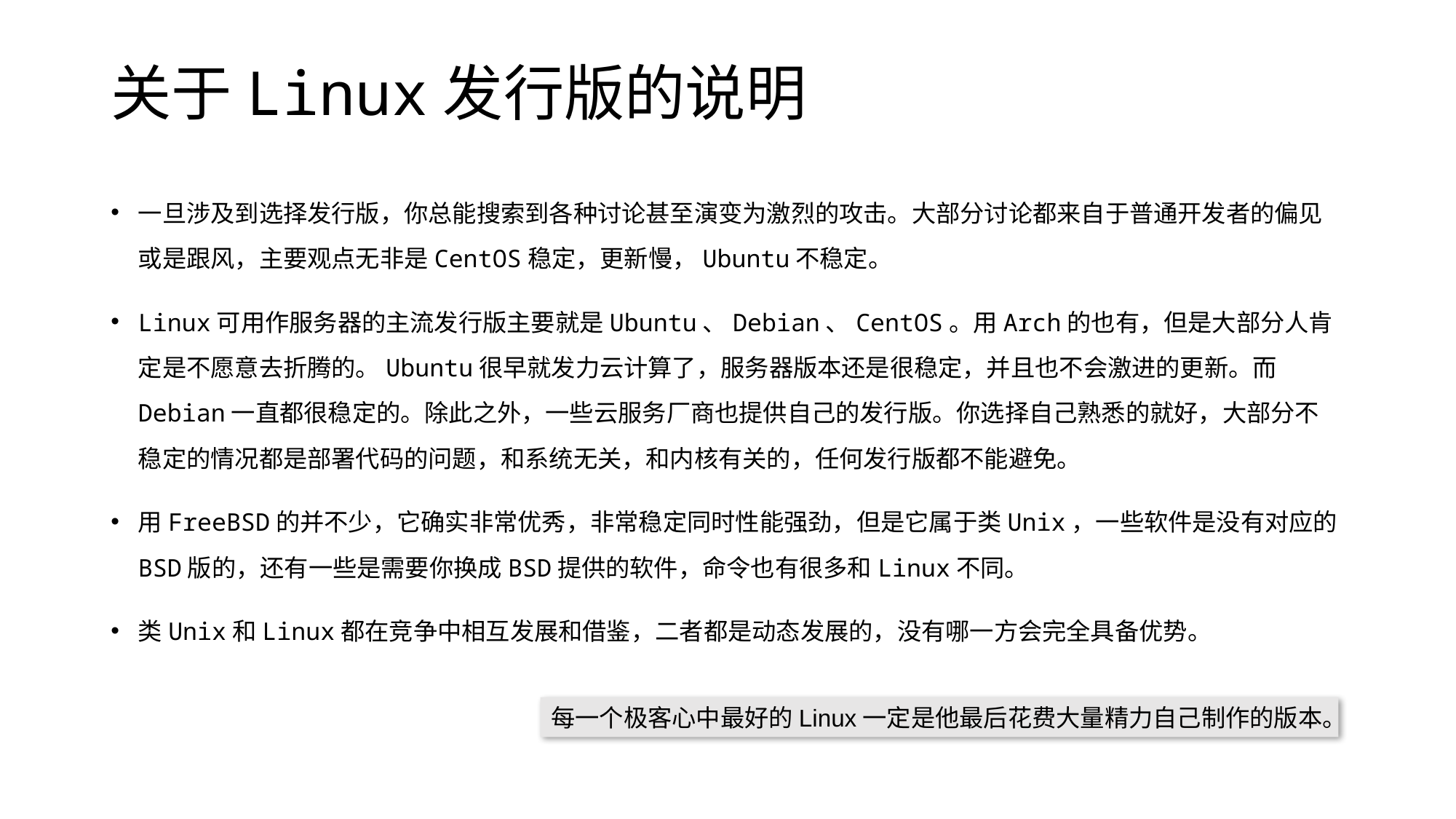

# 关于Linux发行版的说明
一旦涉及到选择发行版，你总能搜索到各种讨论甚至演变为激烈的攻击。大部分讨论都来自于普通开发者的偏见或是跟风，主要观点无非是CentOS稳定，更新慢，Ubuntu不稳定。
Linux可用作服务器的主流发行版主要就是Ubuntu、Debian、CentOS。用Arch的也有，但是大部分人肯定是不愿意去折腾的。Ubuntu很早就发力云计算了，服务器版本还是很稳定，并且也不会激进的更新。而Debian一直都很稳定的。除此之外，一些云服务厂商也提供自己的发行版。你选择自己熟悉的就好，大部分不稳定的情况都是部署代码的问题，和系统无关，和内核有关的，任何发行版都不能避免。
用FreeBSD的并不少，它确实非常优秀，非常稳定同时性能强劲，但是它属于类Unix，一些软件是没有对应的BSD版的，还有一些是需要你换成BSD提供的软件，命令也有很多和Linux不同。
类Unix和Linux都在竞争中相互发展和借鉴，二者都是动态发展的，没有哪一方会完全具备优势。

每一个极客心中最好的Linux一定是他最后花费大量精力自己制作的版本。